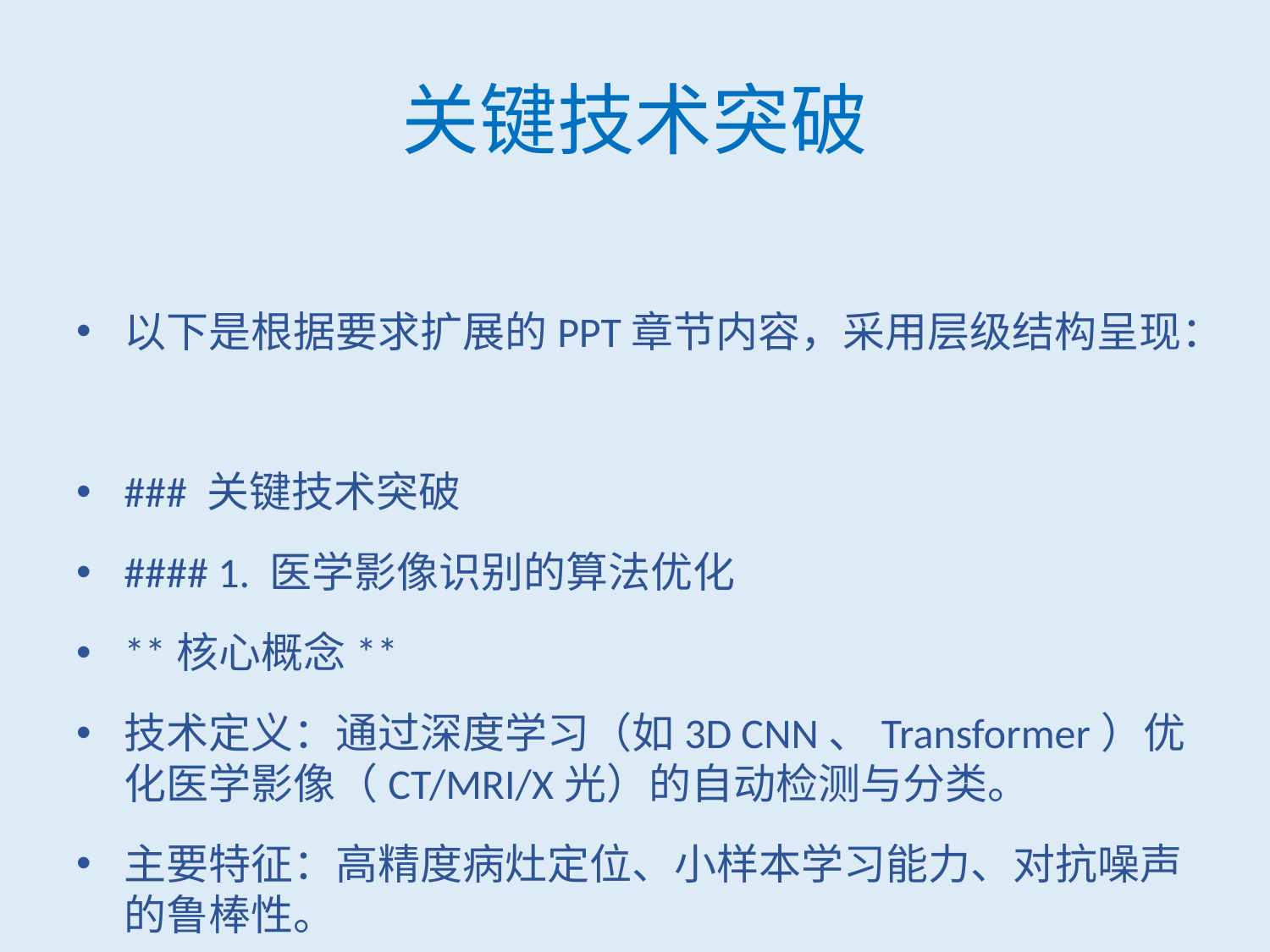

# 关键技术突破

以下是根据要求扩展的PPT章节内容，采用层级结构呈现：

### 关键技术突破
#### 1. 医学影像识别的算法优化
**核心概念**
技术定义：通过深度学习（如3D CNN、Transformer）优化医学影像（CT/MRI/X光）的自动检测与分类。
主要特征：高精度病灶定位、小样本学习能力、对抗噪声的鲁棒性。
**应用场景**
肺癌早期筛查中的结节识别
脑卒中影像的实时分割与分析
#### 2. 自然语言处理在电子病历中的应用
**核心概念**
技术定义：利用BERT、BiLSTM等模型提取电子病历中的结构化信息（如疾病、用药记录）。
主要特征：支持医学术语消歧、时间序列事件抽取。
**应用场景**
自动化ICD编码生成
患者病史的语义检索与风险预测
#### 3. 多模态数据融合分析技术
**核心概念**
技术定义：整合文本（病历）、影像（CT）、基因数据等跨模态信息进行联合建模。
主要特征：基于图神经网络（GNN）或跨模态注意力机制的特征对齐。
**应用场景**
肿瘤分级预测（影像+病理报告）
慢性病管理的综合风险评估
#### 4. 可解释AI在临床决策中的作用
**核心概念**
技术定义：通过SHAP、LIME等工具提供模型决策的透明化解释。
主要特征：可视化关键特征贡献、符合临床逻辑的推理链。
**应用场景**
辅助医生理解AI推荐的用药方案
医疗纠纷中的模型决策回溯

每个子项均包含技术定义与实际落地场景，层级清晰，适合PPT内容呈现。